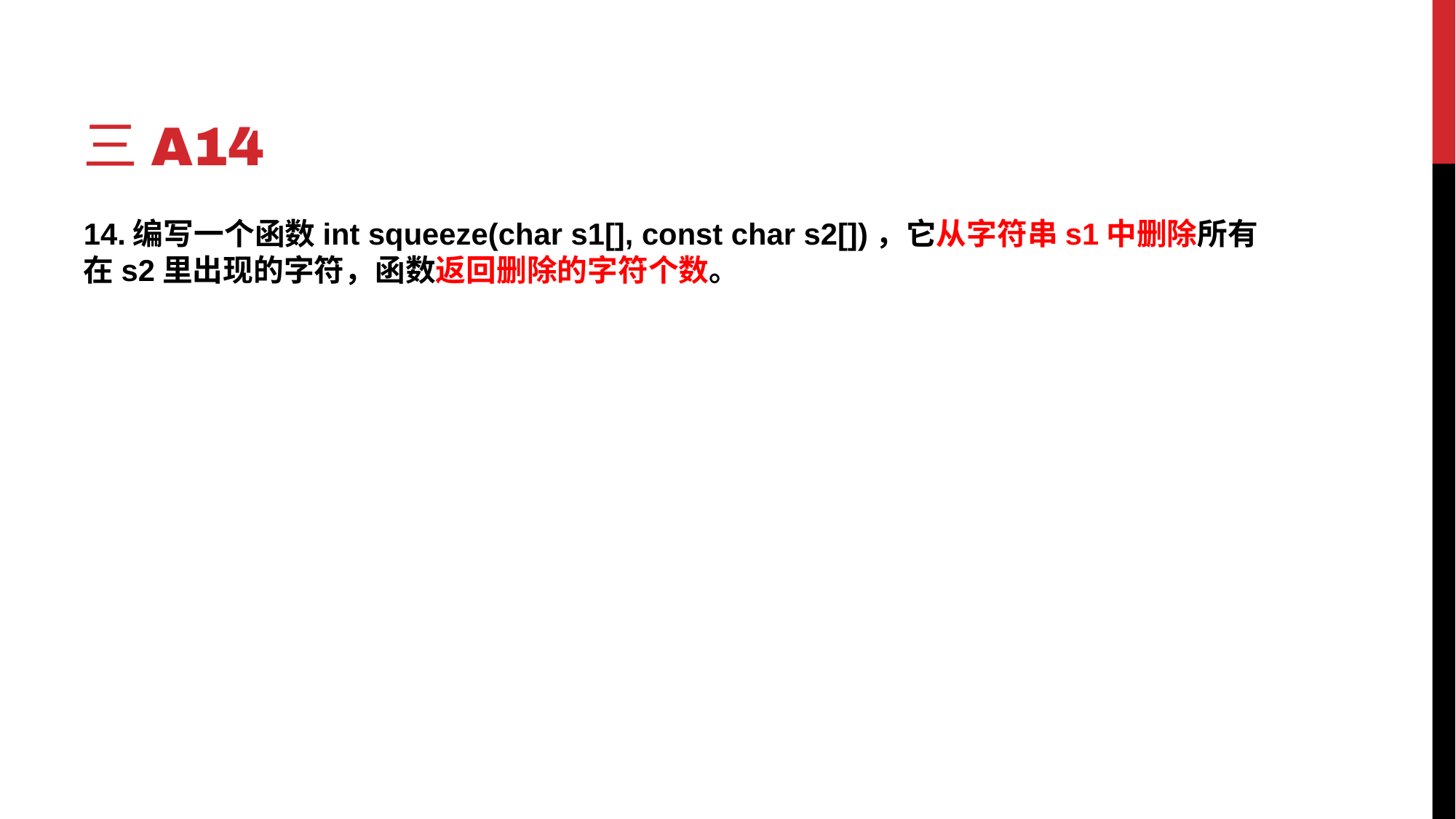

# 三a14
14.编写一个函数int squeeze(char s1[], const char s2[])，它从字符串s1中删除所有在s2里出现的字符，函数返回删除的字符个数。